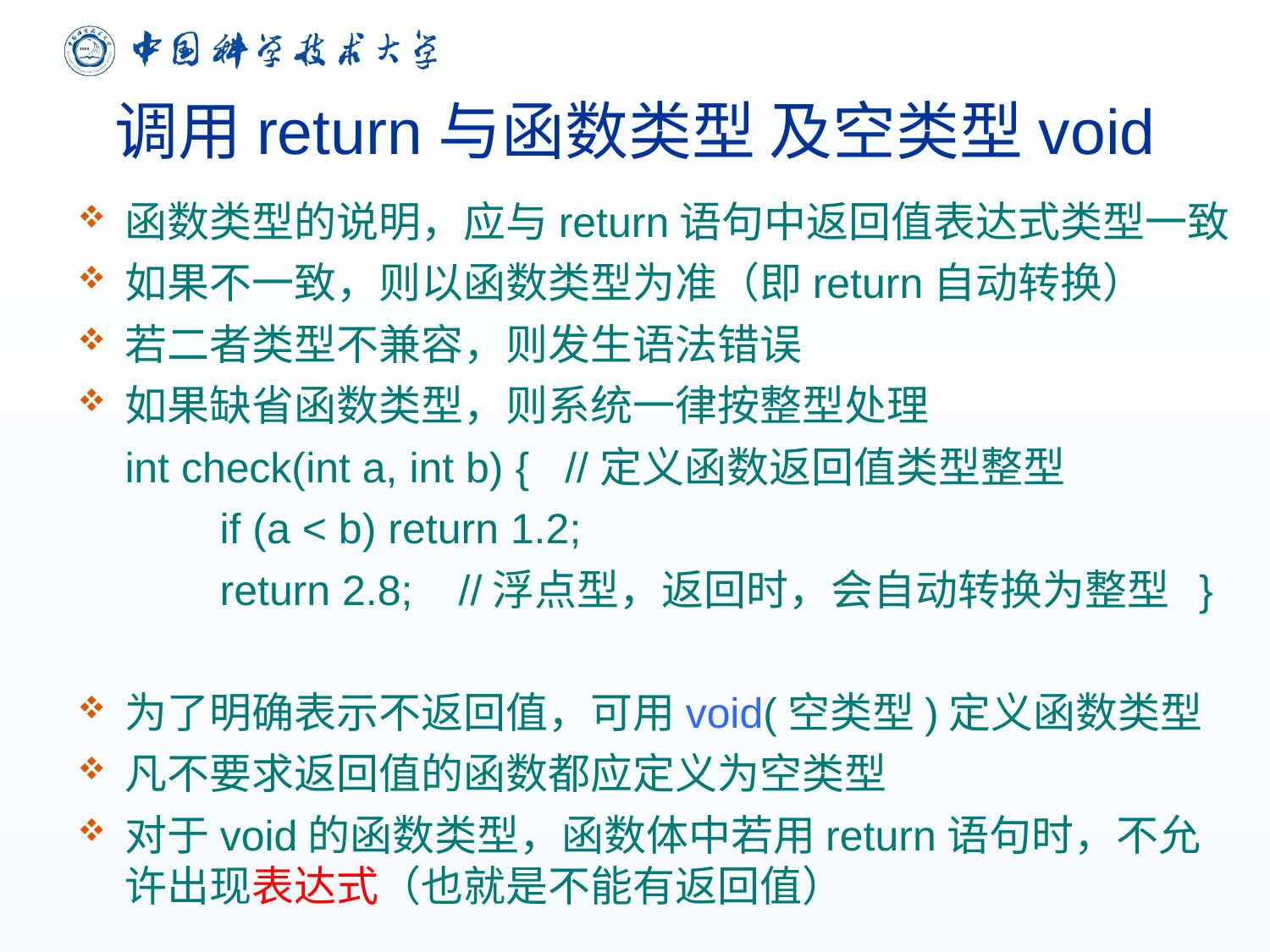

调用return与函数类型 及空类型void
函数类型的说明，应与return语句中返回值表达式类型一致
如果不一致，则以函数类型为准（即return自动转换）
若二者类型不兼容，则发生语法错误
如果缺省函数类型，则系统一律按整型处理
    int check(int a, int b) {   //定义函数返回值类型整型
            if (a < b) return 1.2;
            return 2.8;	//浮点型，返回时，会自动转换为整型  }

为了明确表示不返回值，可用void(空类型)定义函数类型
凡不要求返回值的函数都应定义为空类型
对于void的函数类型，函数体中若用return语句时，不允许出现表达式（也就是不能有返回值）